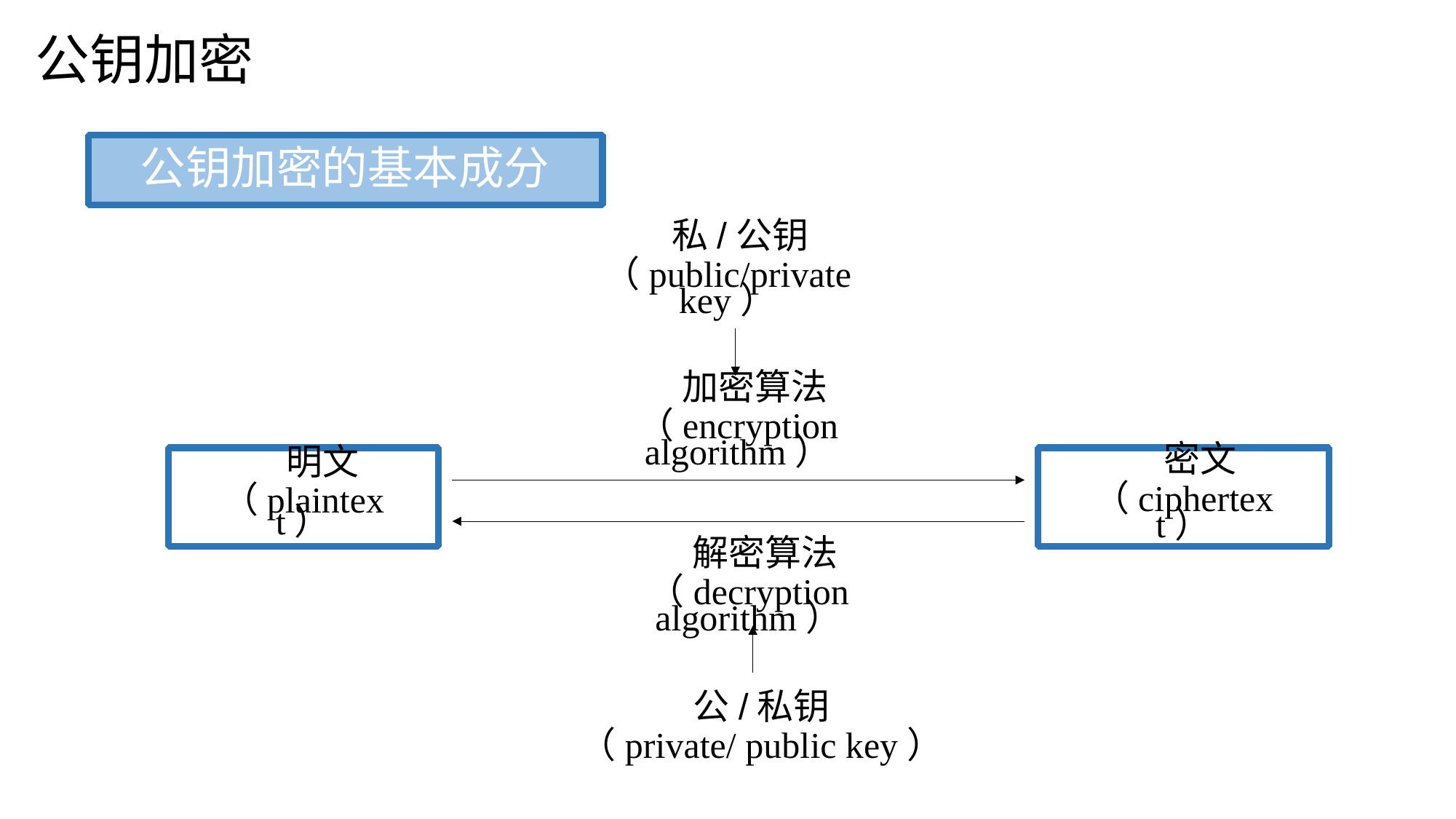

公钥加密

公钥加密的基本成分
  私/公钥
（public/private key）
   加密算法
（encryption algorithm）
   密文
（ciphertext）
   明文
（plaintext）
   解密算法
（decryption algorithm）
公/私钥
（private/ public key）